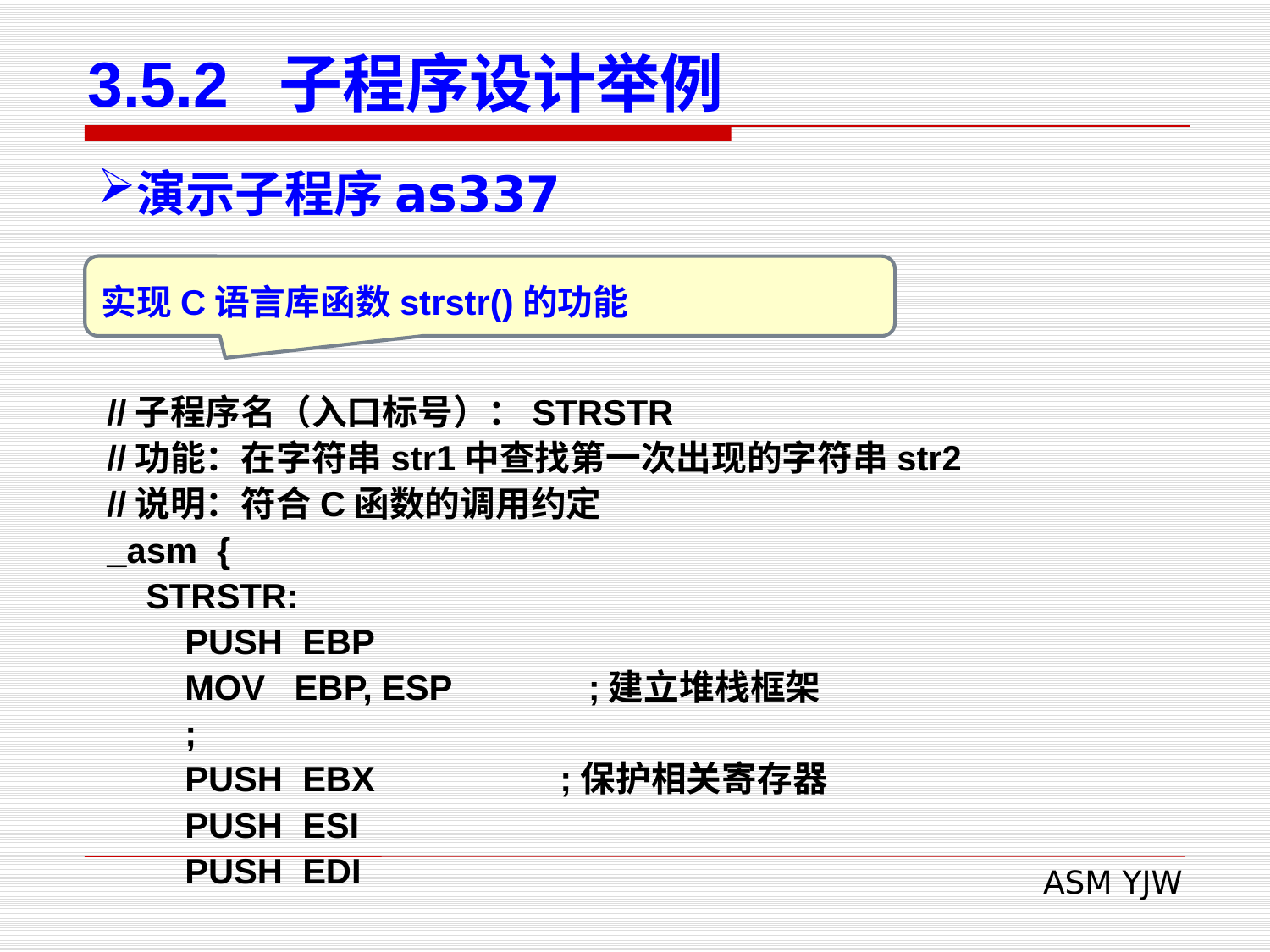

# 3.5.2  子程序设计举例
演示子程序as337
实现C语言库函数strstr()的功能
//子程序名（入口标号）：STRSTR
//功能：在字符串str1中查找第一次出现的字符串str2
//说明：符合C函数的调用约定
_asm  {
    STRSTR:
        PUSH  EBP
        MOV   EBP, ESP              ;建立堆栈框架
        ;
        PUSH  EBX                   ;保护相关寄存器
        PUSH  ESI
        PUSH  EDI